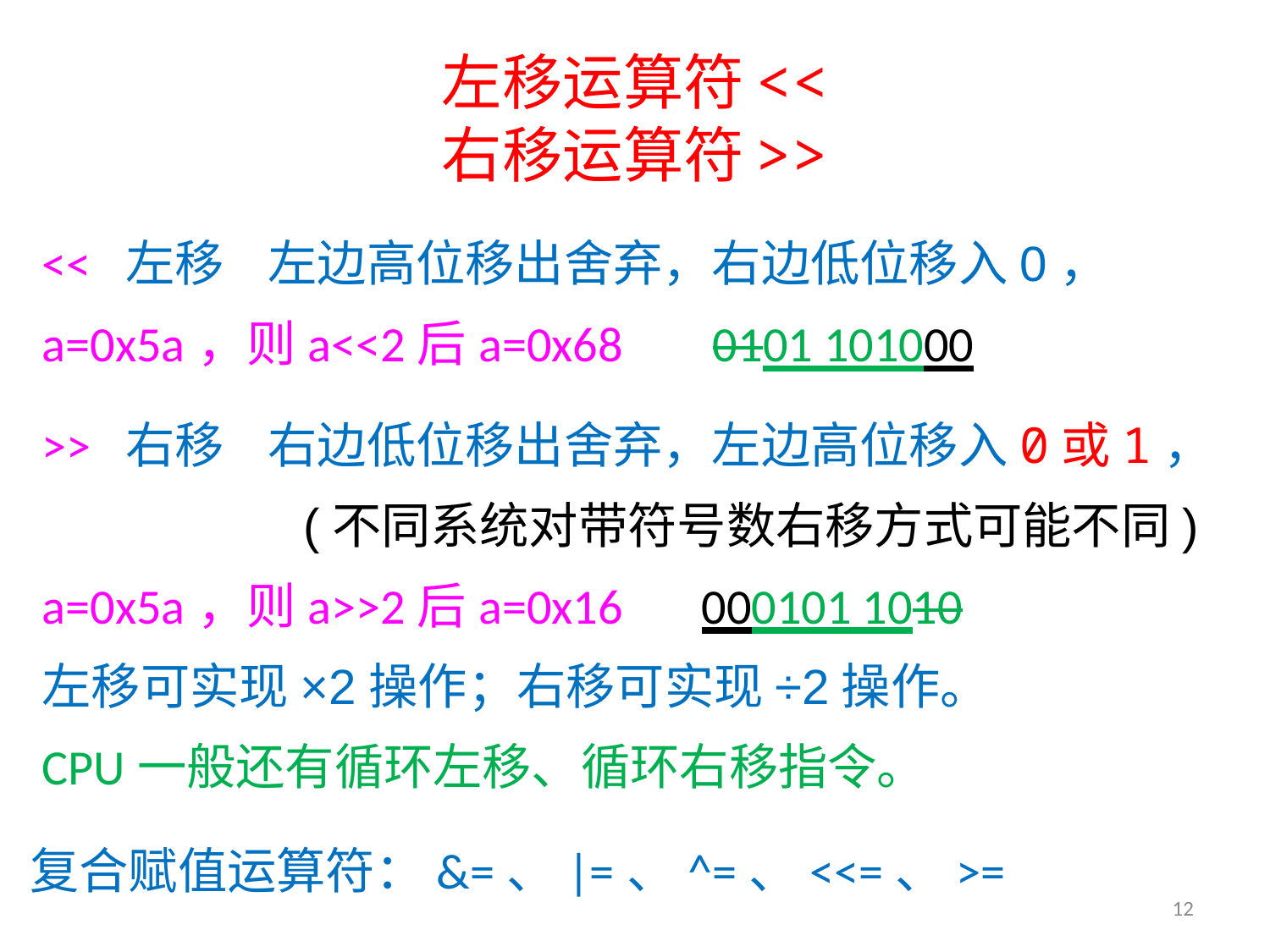

# 左移运算符<< 右移运算符>>
<<  左移    左边高位移出舍弃，右边低位移入0，
a=0x5a，则a<<2后a=0x68        0101 101000
>>  右移    右边低位移出舍弃，左边高位移入0或1，
                   (不同系统对带符号数右移方式可能不同)
a=0x5a，则a>>2后a=0x16       000101 1010
左移可实现×2操作；右移可实现÷2操作。
CPU一般还有循环左移、循环右移指令。
复合赋值运算符：&=、|=、^=、<<=、>=
12